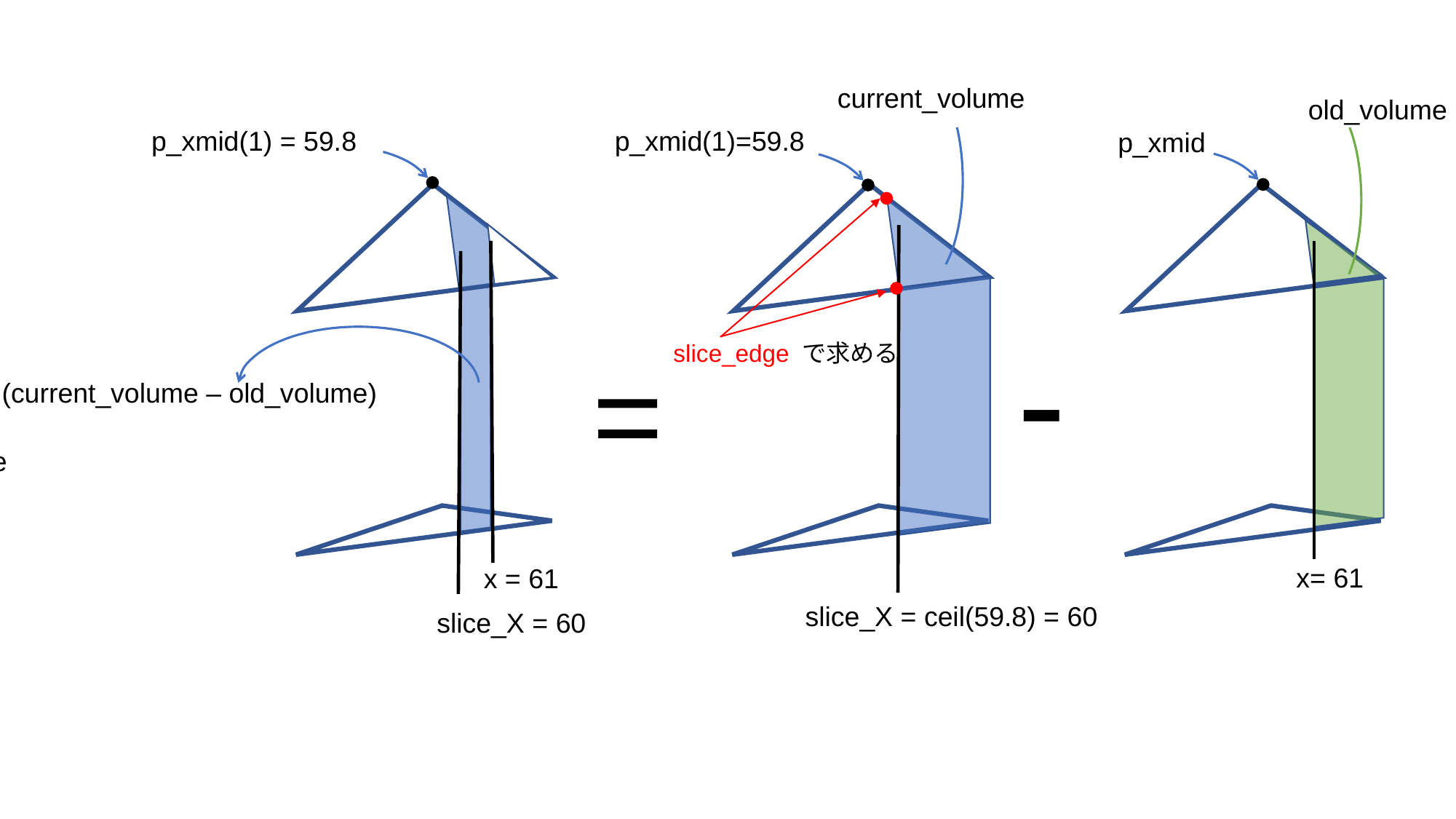

current_volume

old_volume

p_xmid(1) = 59.8
p_xmid(1)=59.8
p_xmid

-

=
slice_edge で求める

volume(60) = volume(60) +  (current_volume – old_volume)

old_volume =current_volume

x= 61
x = 61
slice_X = ceil(59.8) = 60
slice_X = 60